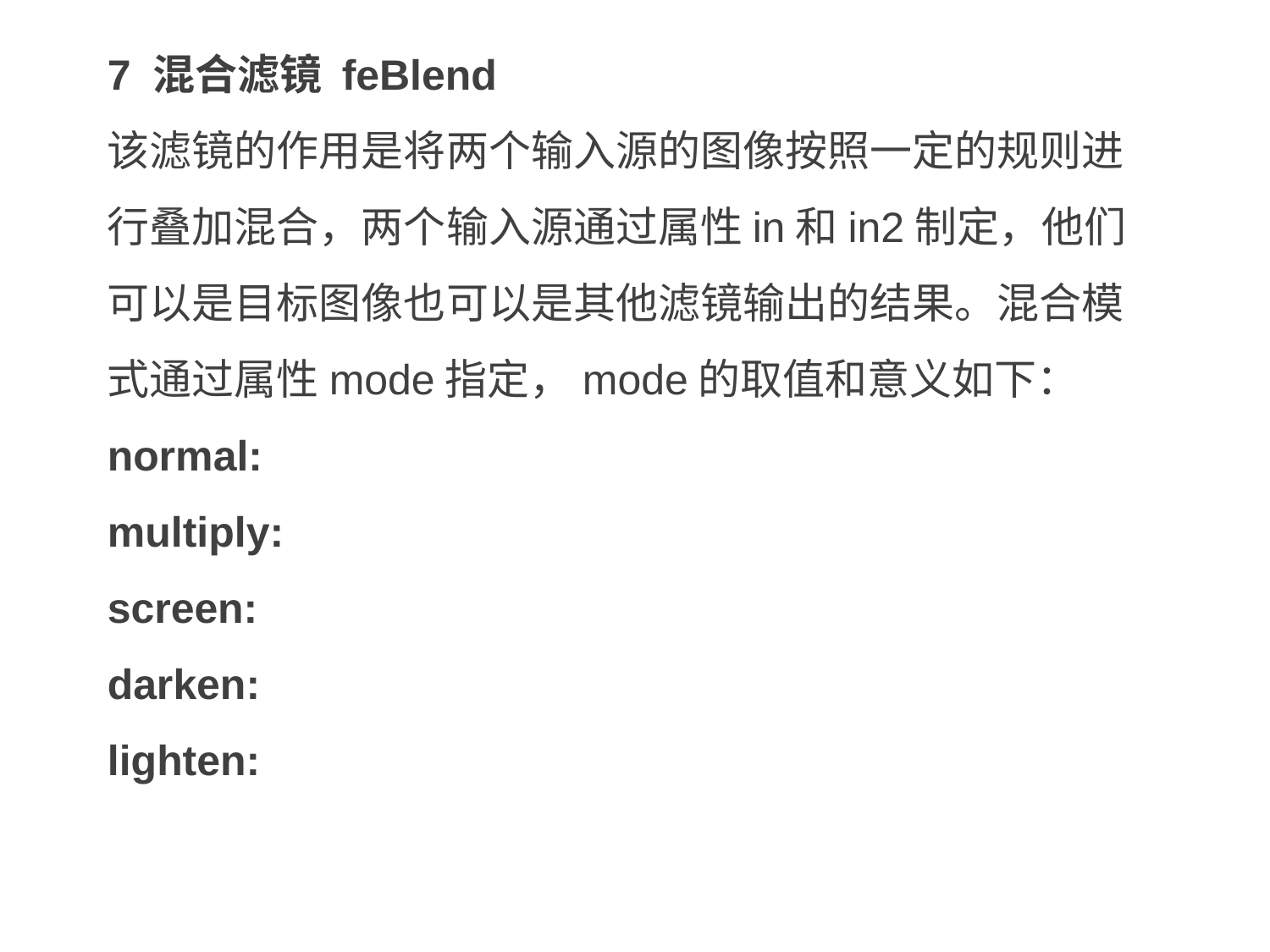

7 混合滤镜 feBlend
该滤镜的作用是将两个输入源的图像按照一定的规则进行叠加混合，两个输入源通过属性in和in2制定，他们可以是目标图像也可以是其他滤镜输出的结果。混合模式通过属性mode指定，mode的取值和意义如下：
normal:
multiply:
screen:
darken:
lighten: